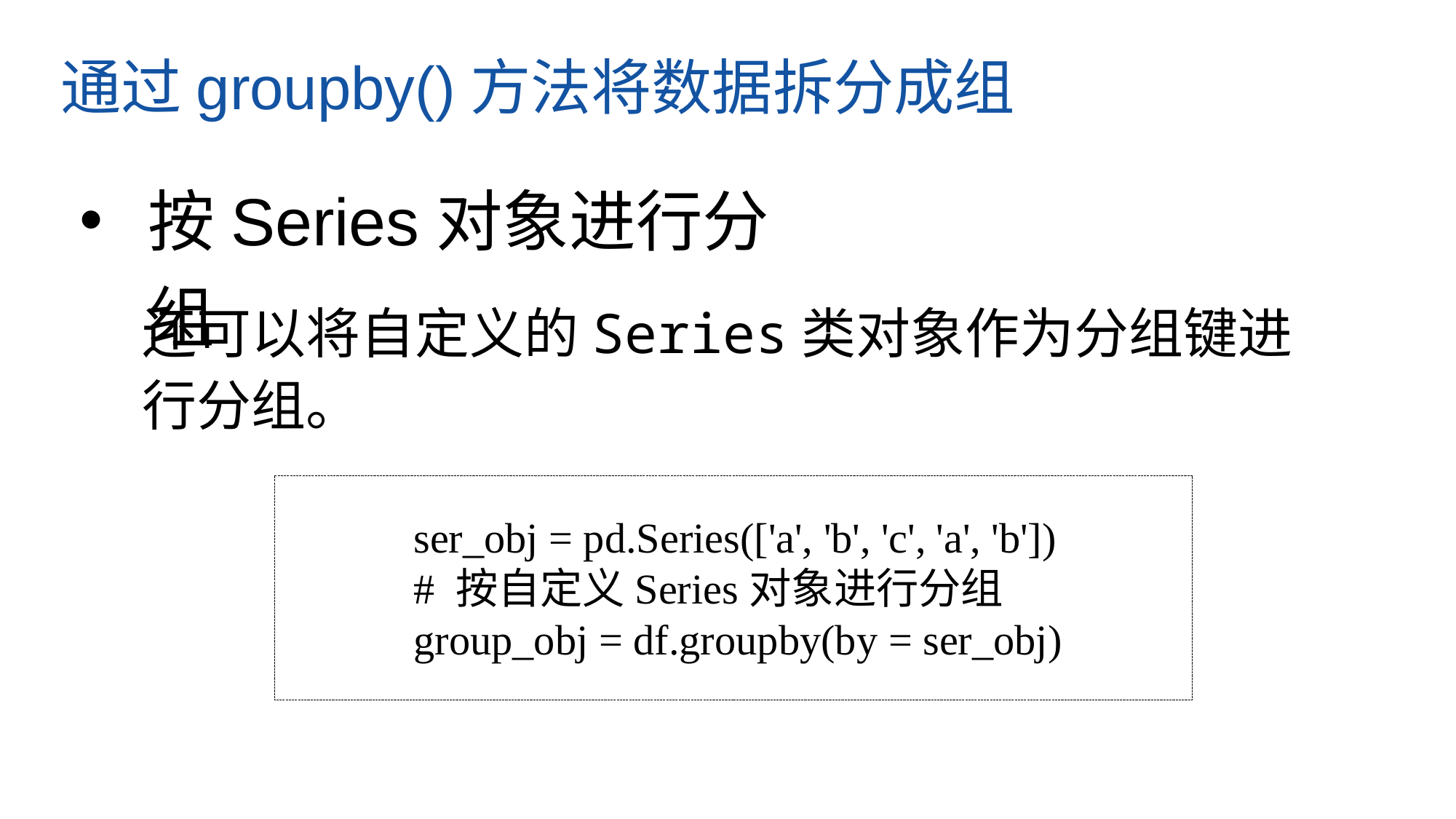

通过groupby()方法将数据拆分成组
按Series对象进行分组
还可以将自定义的Series类对象作为分组键进行分组。

ser_obj = pd.Series(['a', 'b', 'c', 'a', 'b'])
# 按自定义Series对象进行分组
group_obj = df.groupby(by = ser_obj)